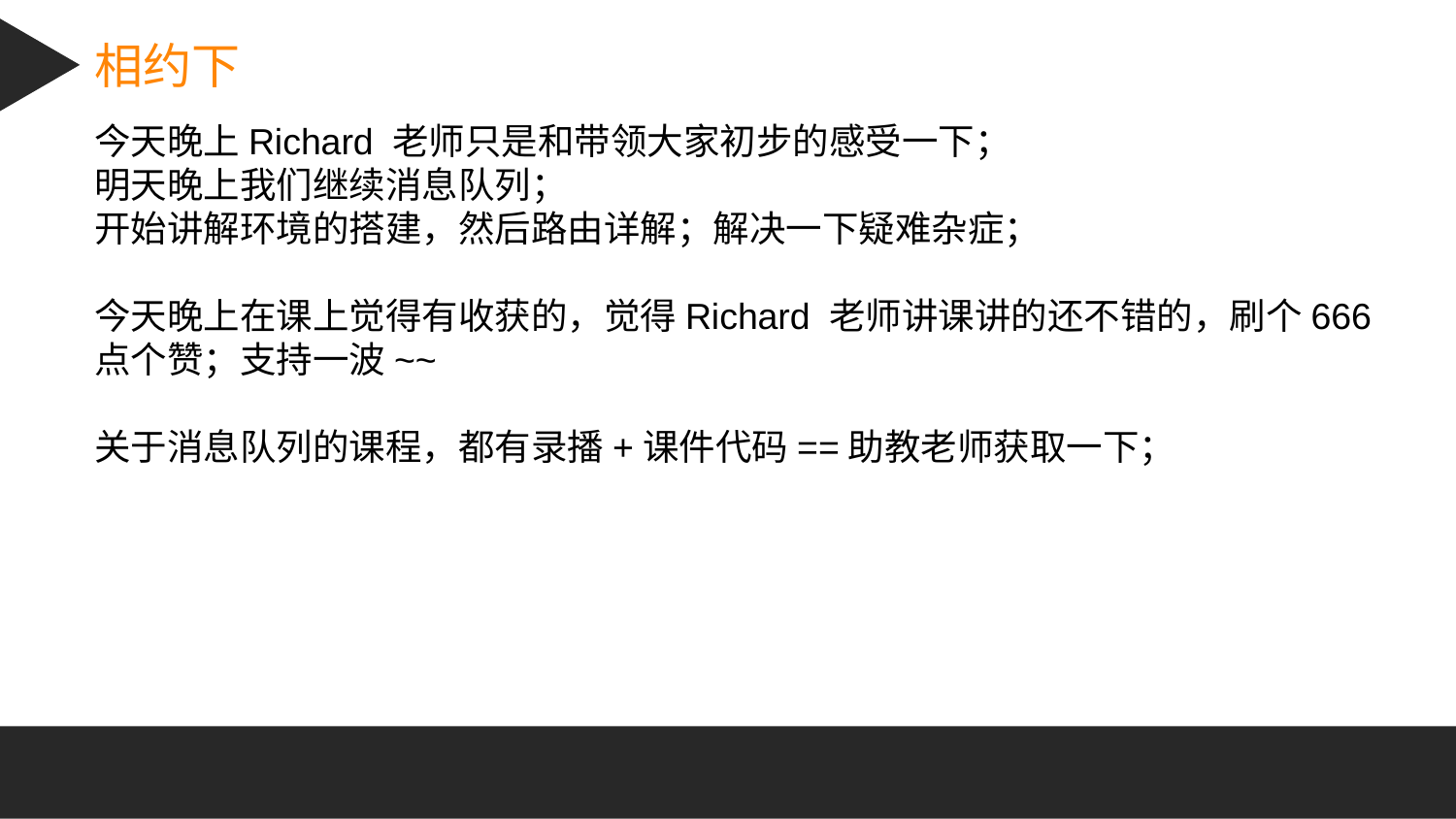

相约下
今天晚上Richard 老师只是和带领大家初步的感受一下；
明天晚上我们继续消息队列；
开始讲解环境的搭建，然后路由详解；解决一下疑难杂症；

今天晚上在课上觉得有收获的，觉得Richard 老师讲课讲的还不错的，刷个666点个赞；支持一波~~

关于消息队列的课程，都有录播+课件代码==助教老师获取一下；